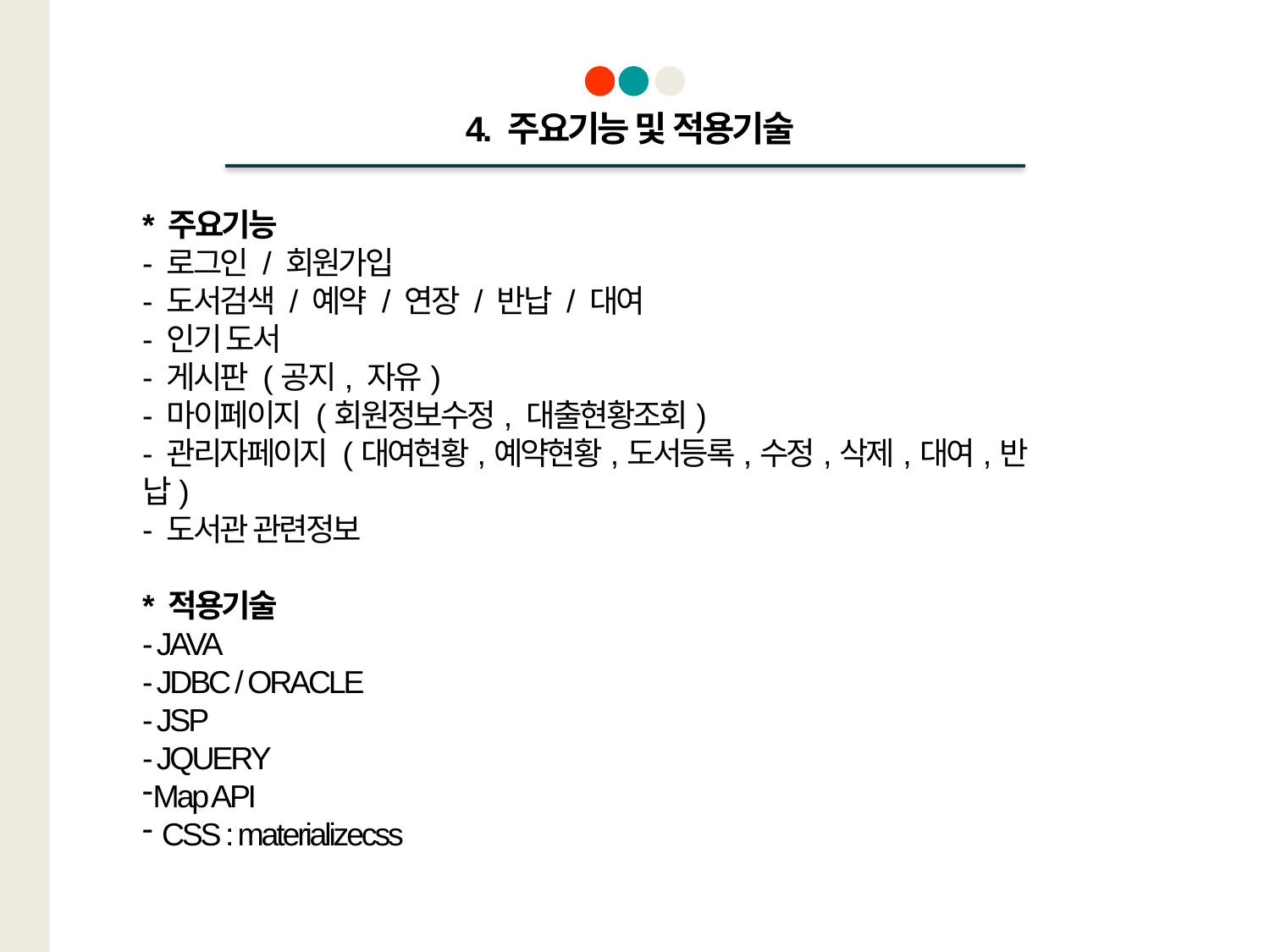

4. 주요기능 및 적용기술
* 주요기능
- 로그인 / 회원가입
- 도서검색 / 예약 / 연장 / 반납 / 대여
- 인기 도서
- 게시판 (공지, 자유)
- 마이페이지 (회원정보수정, 대출현황조회)
- 관리자페이지 (대여현황,예약현황,도서등록,수정,삭제,대여,반납)
- 도서관 관련정보

* 적용기술
- JAVA
- JDBC / ORACLE
- JSP
- JQUERY
Map API
 CSS : materializecss